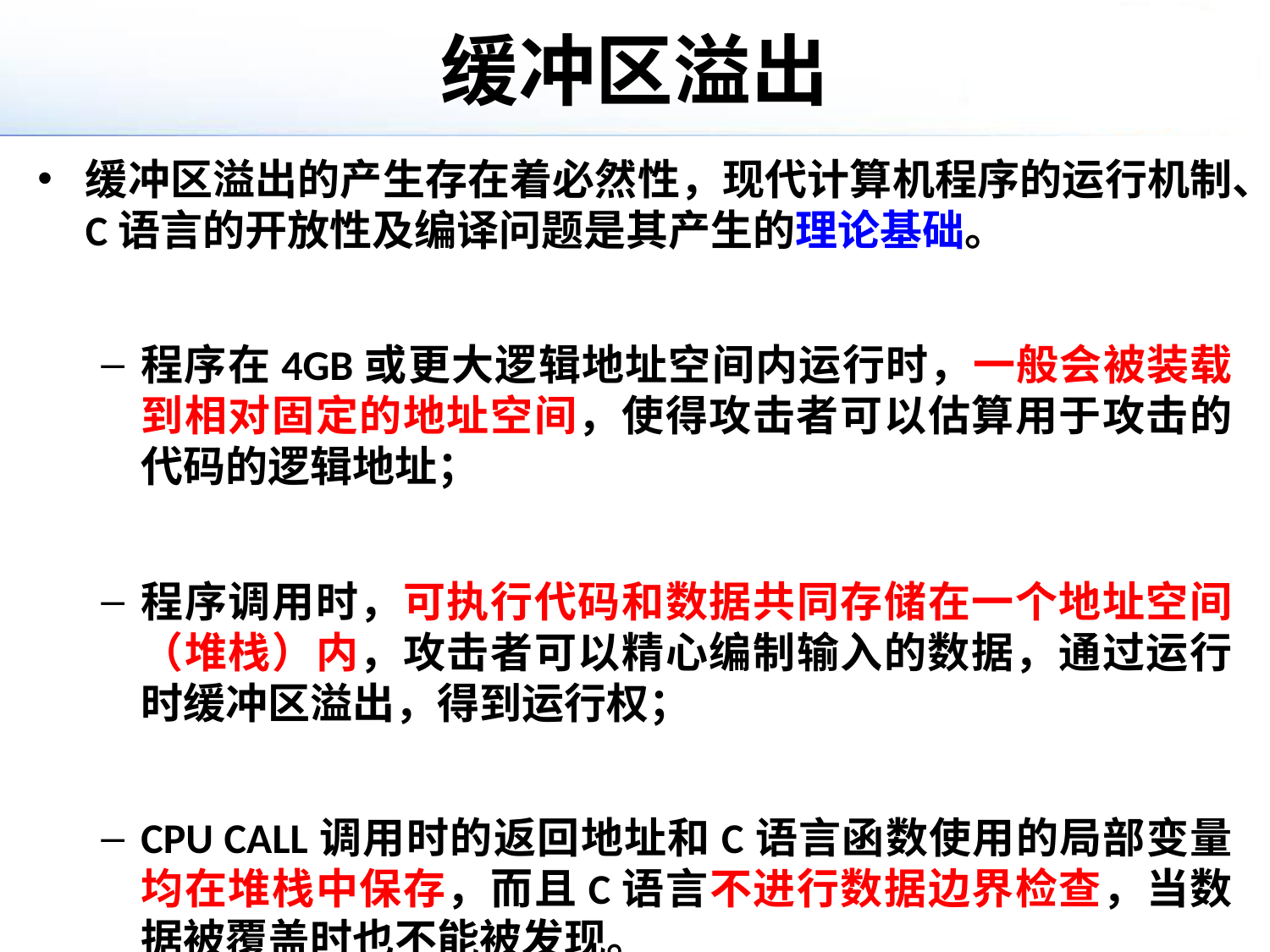

# 缓冲区溢出
缓冲区溢出的产生存在着必然性，现代计算机程序的运行机制、C语言的开放性及编译问题是其产生的理论基础。

程序在4GB或更大逻辑地址空间内运行时，一般会被装载到相对固定的地址空间，使得攻击者可以估算用于攻击的代码的逻辑地址；

程序调用时，可执行代码和数据共同存储在一个地址空间（堆栈）内，攻击者可以精心编制输入的数据，通过运行时缓冲区溢出，得到运行权；

CPU CALL调用时的返回地址和C语言函数使用的局部变量均在堆栈中保存，而且C语言不进行数据边界检查，当数据被覆盖时也不能被发现。